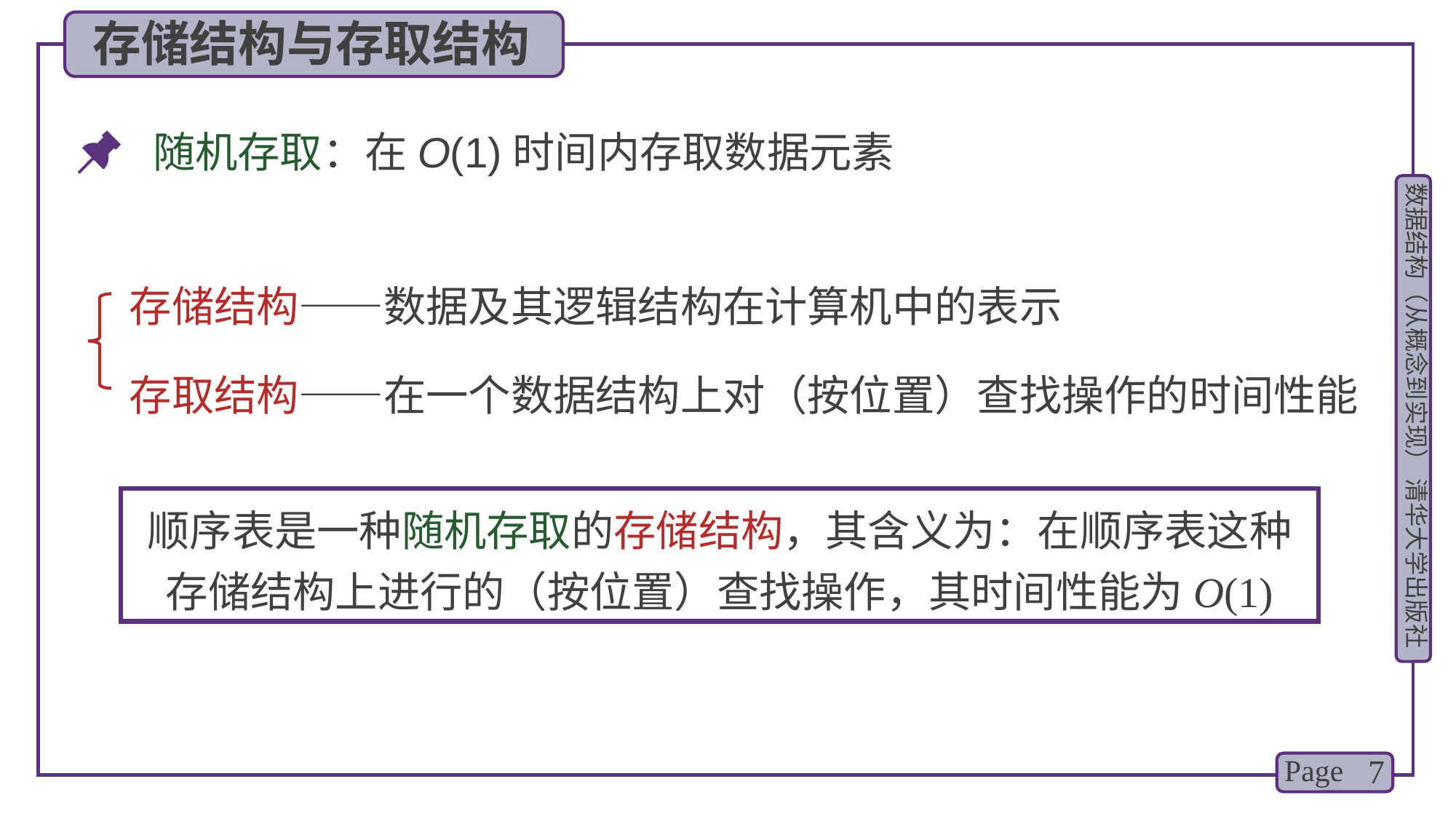

存储结构与存取结构

随机存取：在O(1)时间内存取数据元素

存储结构——数据及其逻辑结构在计算机中的表示

存取结构——在一个数据结构上对（按位置）查找操作的时间性能
顺序表是一种随机存取的存储结构，其含义为：在顺序表这种存储结构上进行的（按位置）查找操作，其时间性能为O(1)